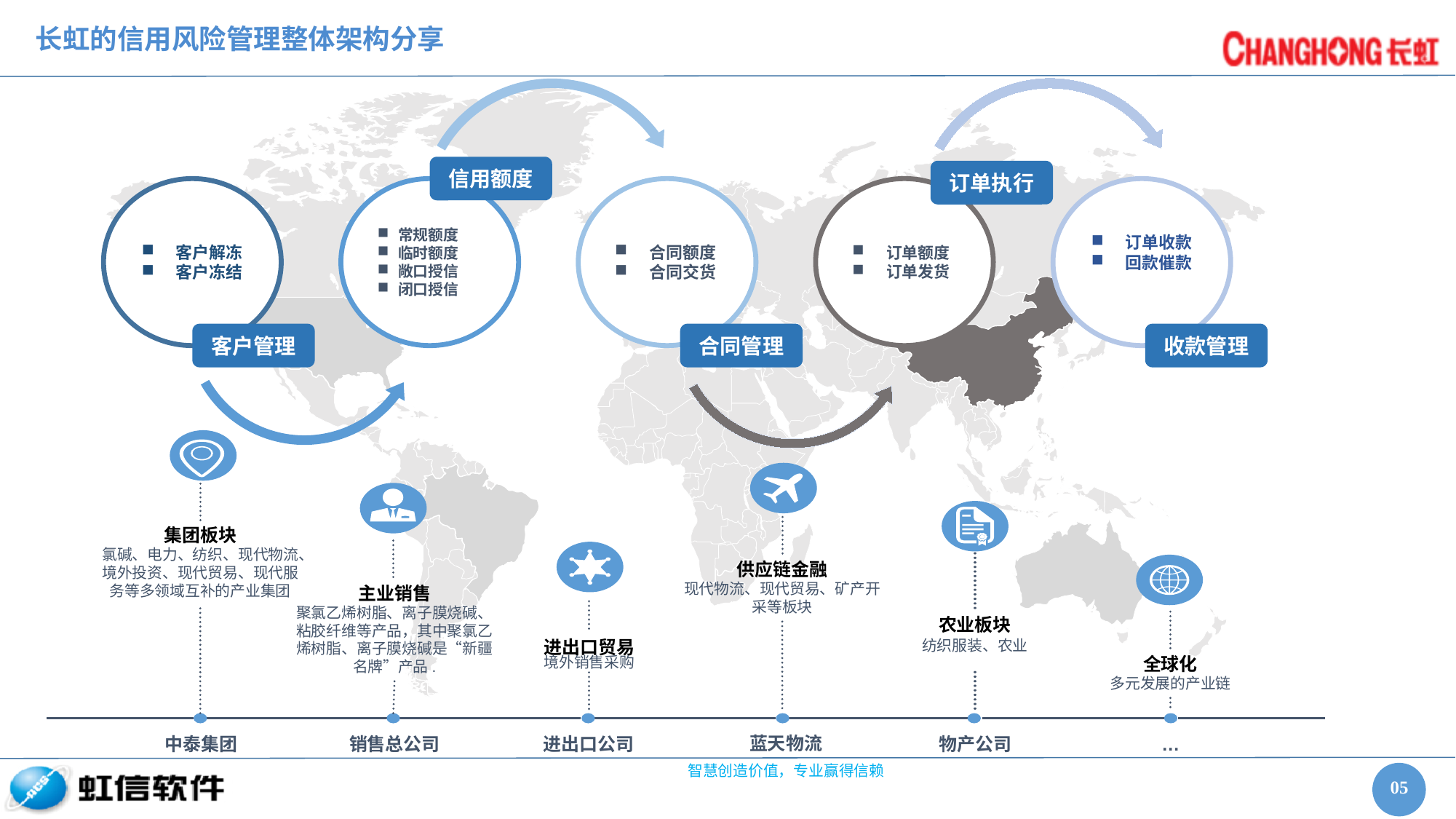

长虹的信用风险管理整体架构分享

信用额度
订单执行
客户解冻
客户冻结
常规额度
临时额度
敞口授信
闭口授信
合同额度
合同交货
订单额度
订单发货
订单收款
回款催款

客户管理
合同管理
收款管理

集团板块
氯碱、电力、纺织、现代物流、境外投资、现代贸易、现代服务等多领域互补的产业集团

供应链金融

现代物流、现代贸易、矿产开采等板块
主业销售
聚氯乙烯树脂、离子膜烧碱、粘胶纤维等产品，其中聚氯乙烯树脂、离子膜烧碱是“新疆名牌”产品.
农业板块
进出口贸易
纺织服装、农业
境外销售采购
全球化
多元发展的产业链

蓝天物流
中泰集团
销售总公司
进出口公司
物产公司
…
05